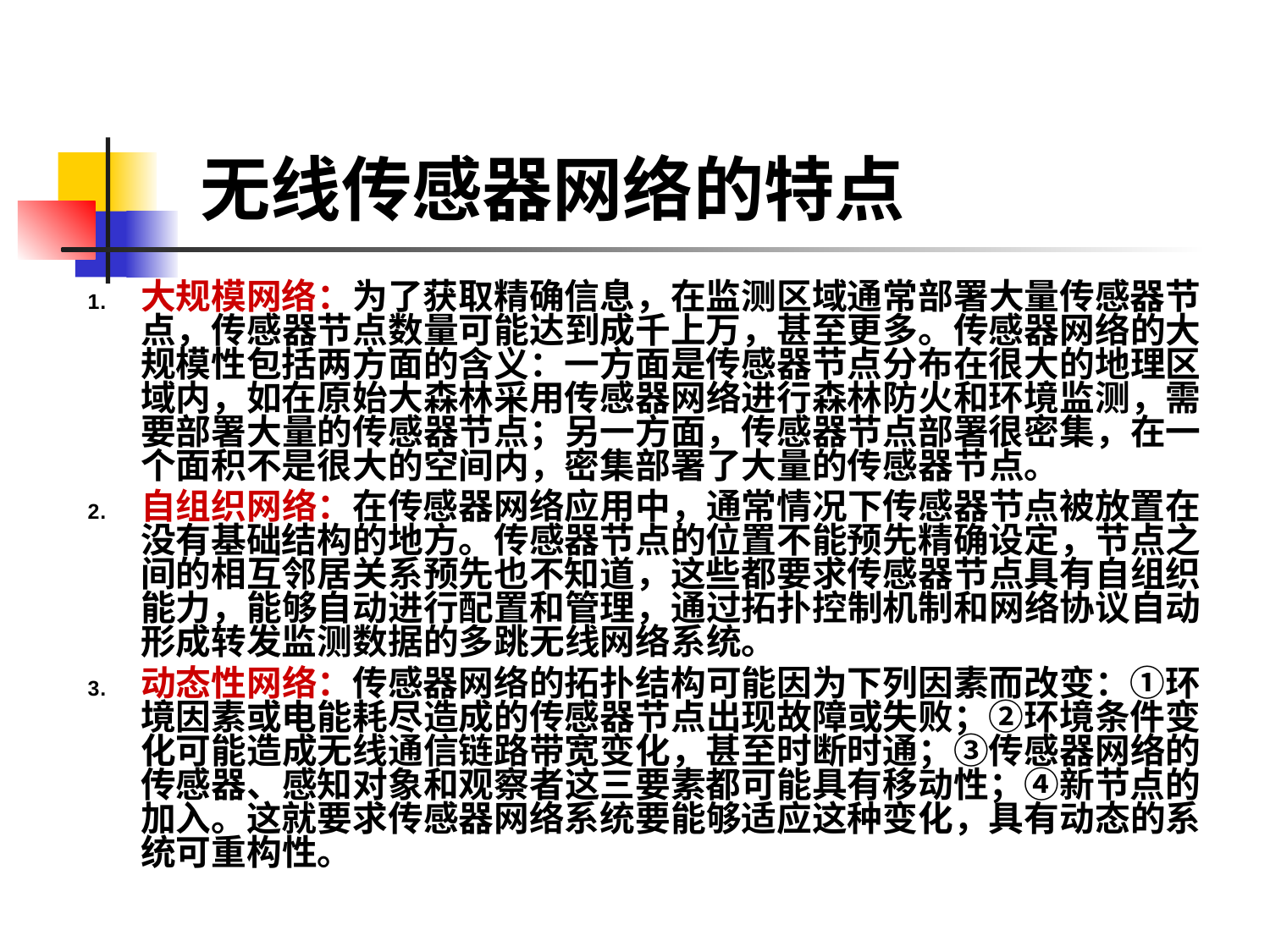

# 无线传感器网络的特点
大规模网络：为了获取精确信息，在监测区域通常部署大量传感器节点，传感器节点数量可能达到成千上万，甚至更多。传感器网络的大规模性包括两方面的含义：一方面是传感器节点分布在很大的地理区域内，如在原始大森林采用传感器网络进行森林防火和环境监测，需要部署大量的传感器节点；另一方面，传感器节点部署很密集，在一个面积不是很大的空间内，密集部署了大量的传感器节点。
自组织网络：在传感器网络应用中，通常情况下传感器节点被放置在没有基础结构的地方。传感器节点的位置不能预先精确设定，节点之间的相互邻居关系预先也不知道，这些都要求传感器节点具有自组织能力，能够自动进行配置和管理，通过拓扑控制机制和网络协议自动形成转发监测数据的多跳无线网络系统。
动态性网络：传感器网络的拓扑结构可能因为下列因素而改变：①环境因素或电能耗尽造成的传感器节点出现故障或失败；②环境条件变化可能造成无线通信链路带宽变化，甚至时断时通；③传感器网络的传感器、感知对象和观察者这三要素都可能具有移动性；④新节点的加入。这就要求传感器网络系统要能够适应这种变化，具有动态的系统可重构性。